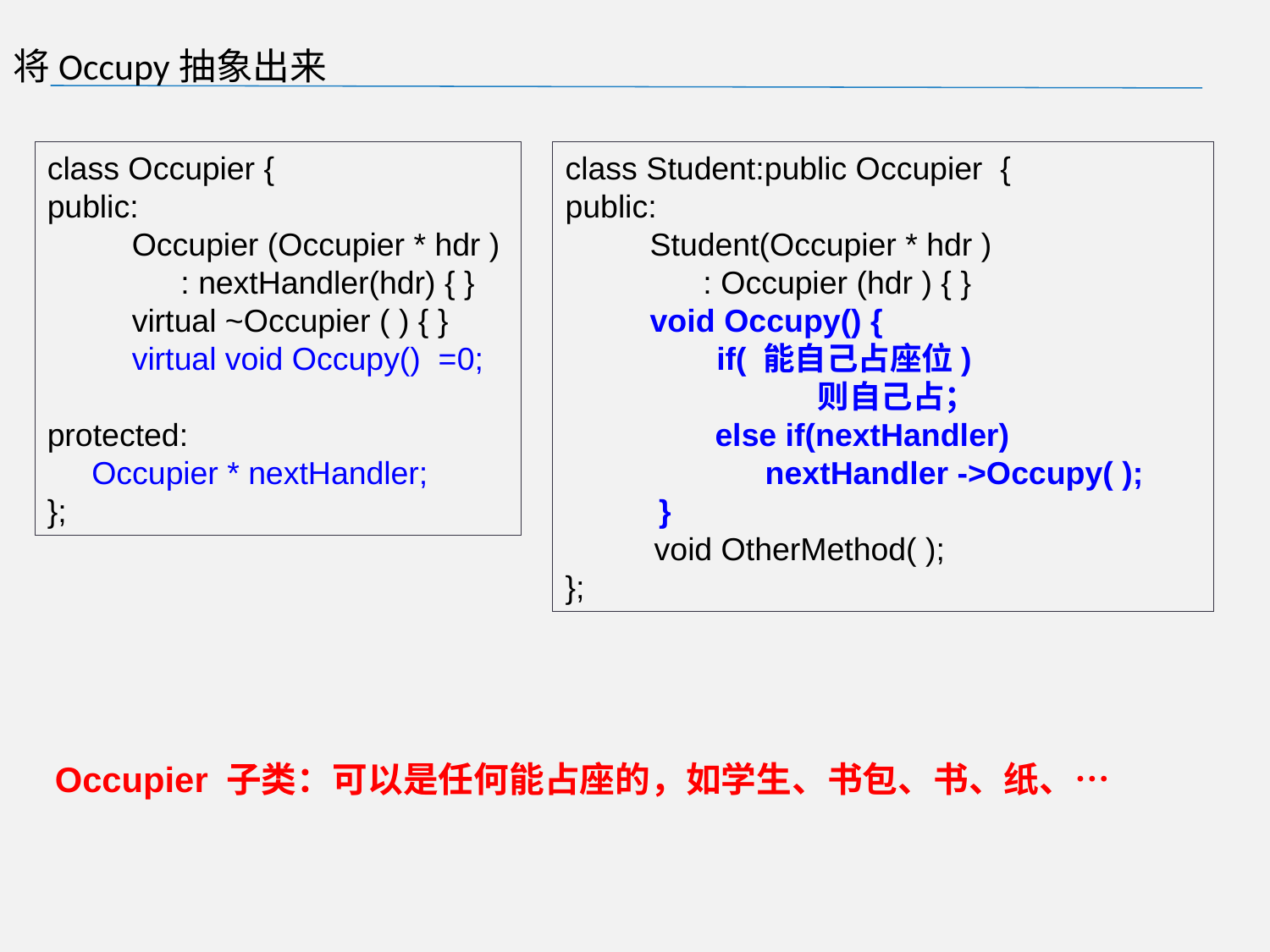

将Occupy抽象出来
class Occupier {
public:
Occupier (Occupier * hdr )
               : nextHandler(hdr) { }
virtual ~Occupier ( ) { }
virtual void Occupy()  =0;
protected:
     Occupier * nextHandler;
};
class Student:public Occupier  {
public:
Student(Occupier * hdr )
      : Occupier (hdr ) { }
void Occupy() {
                 if( 能自己占座位)
                  则自己占；
        else if(nextHandler)
             nextHandler ->Occupy( );
 }
          void OtherMethod( );
};
Occupier 子类：可以是任何能占座的，如学生、书包、书、纸、…